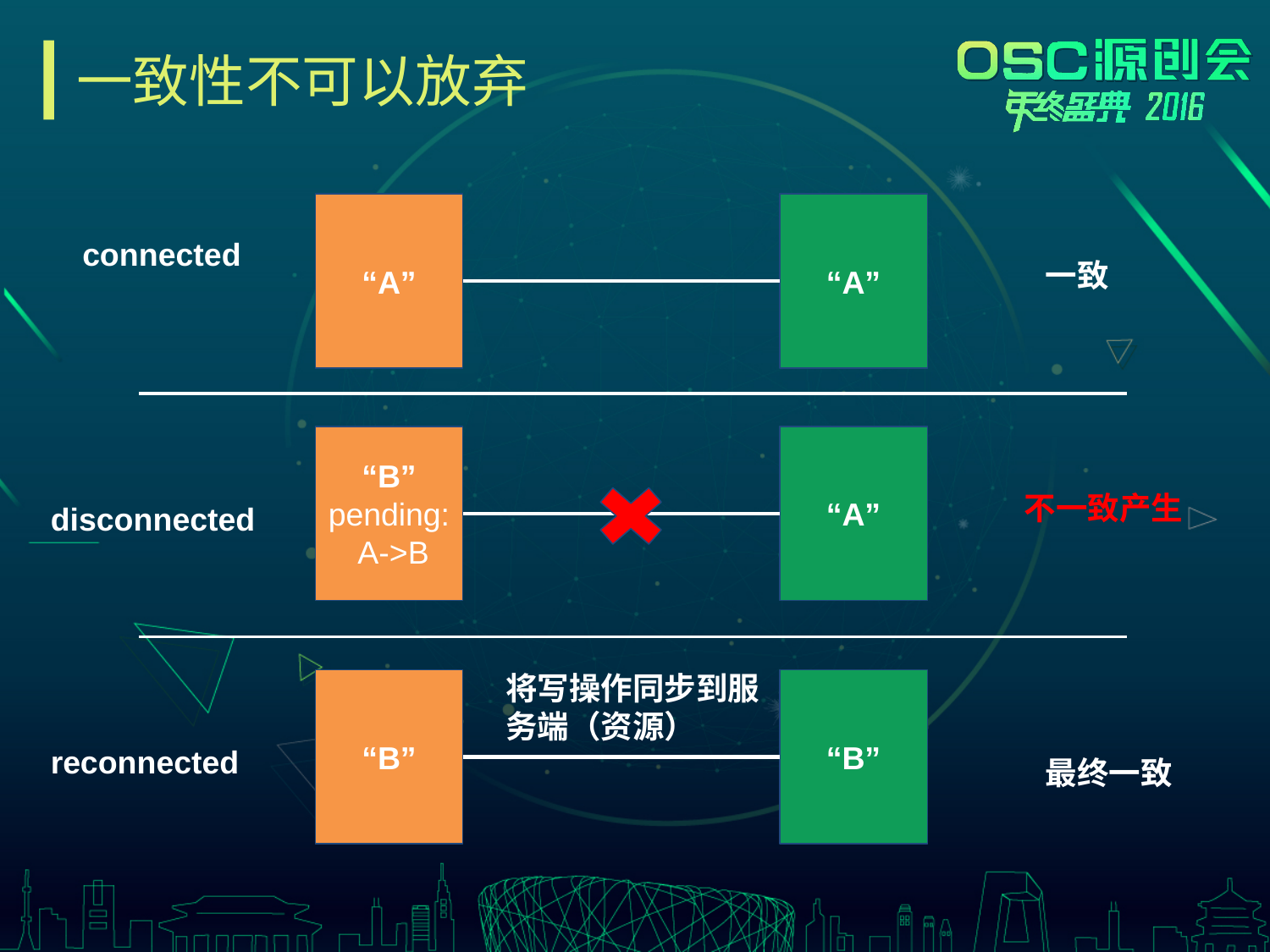

# 一致性不可以放弃
“A”
“A”
connected
一致
“B”
pending:
 A->B
“A”

不一致产生
disconnected
将写操作同步到服务端（资源）
“B”
“B”
reconnected
最终一致